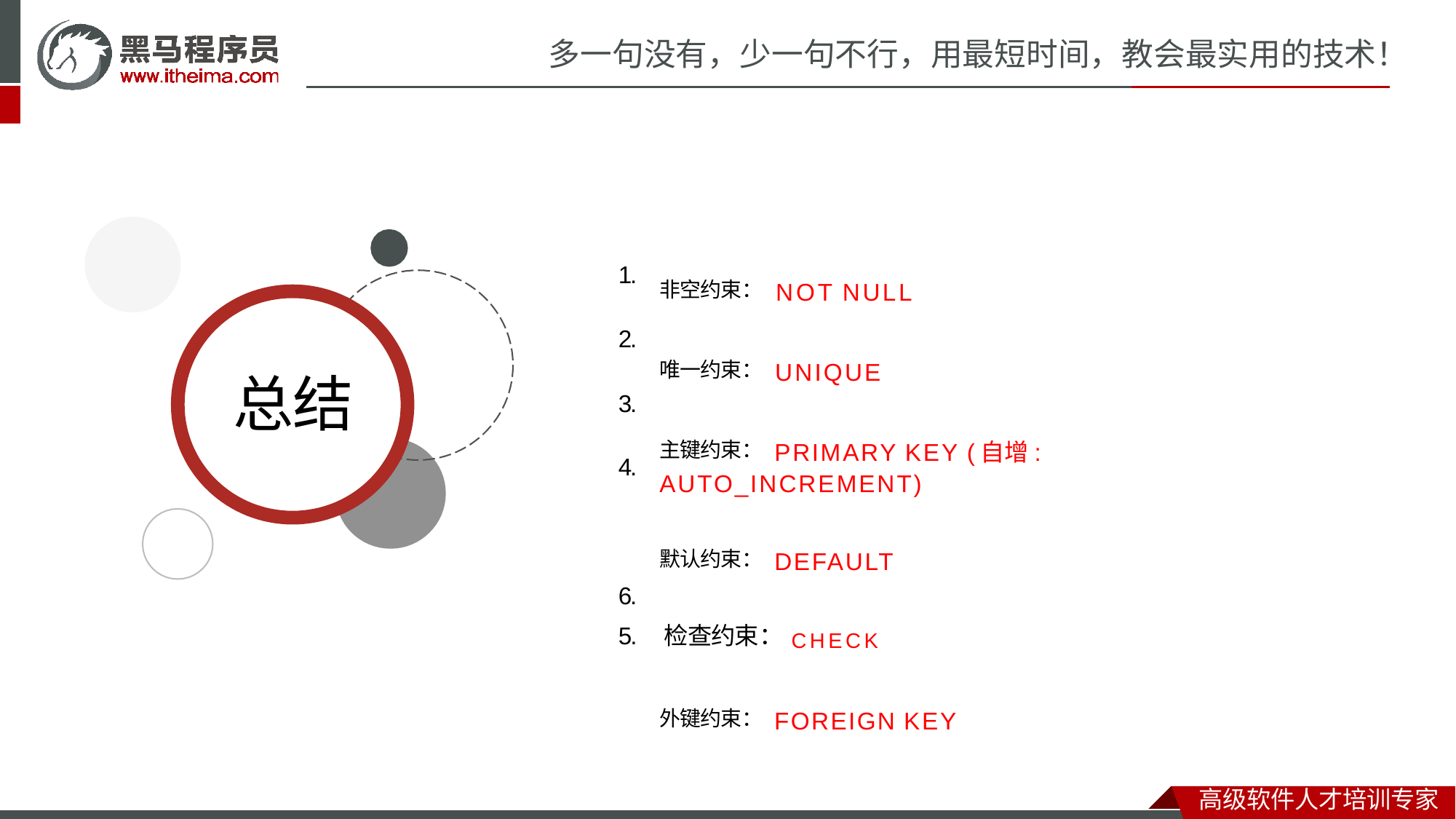

# 多一句没有，少一句不行，用最短时间，教会最实用的技术！

1.
非空约束：NOT NULL

唯一约束：UNIQUE

主键约束：PRIMARY KEY (自增: AUTO_INCREMENT)

默认约束：DEFAULT
5.	检查约束：CHECK

外键约束：FOREIGN KEY

2.
总结
3.

4.

6.
高级软件人才培训专家